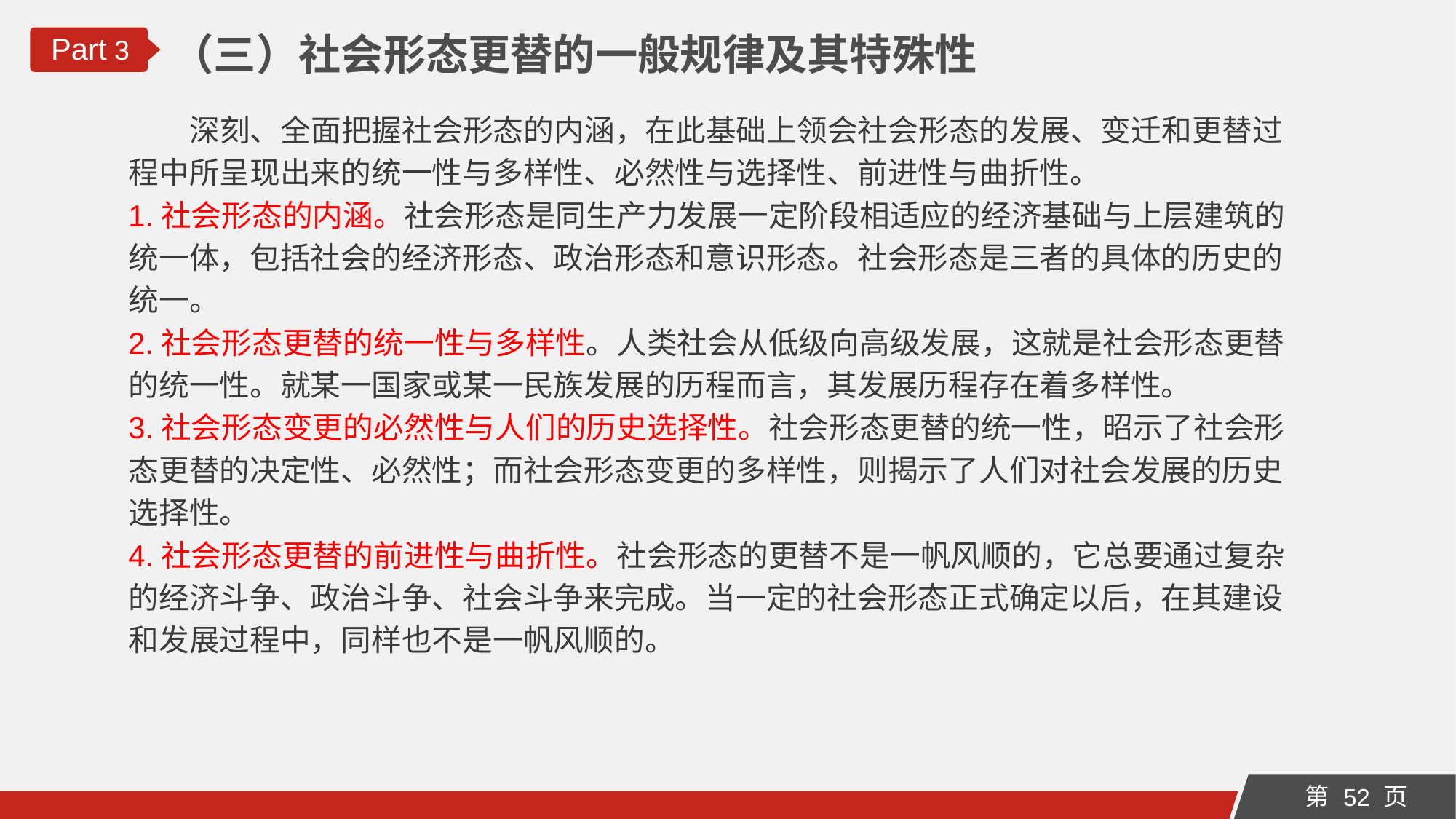

（三）社会形态更替的一般规律及其特殊性
Part 3

        深刻、全面把握社会形态的内涵，在此基础上领会社会形态的发展、变迁和更替过程中所呈现出来的统一性与多样性、必然性与选择性、前进性与曲折性。
1.社会形态的内涵。社会形态是同生产力发展一定阶段相适应的经济基础与上层建筑的统一体，包括社会的经济形态、政治形态和意识形态。社会形态是三者的具体的历史的统一。
2.社会形态更替的统一性与多样性。人类社会从低级向高级发展，这就是社会形态更替的统一性。就某一国家或某一民族发展的历程而言，其发展历程存在着多样性。
3.社会形态变更的必然性与人们的历史选择性。社会形态更替的统一性，昭示了社会形态更替的决定性、必然性；而社会形态变更的多样性，则揭示了人们对社会发展的历史选择性。
4.社会形态更替的前进性与曲折性。社会形态的更替不是一帆风顺的，它总要通过复杂的经济斗争、政治斗争、社会斗争来完成。当一定的社会形态正式确定以后，在其建设和发展过程中，同样也不是一帆风顺的。